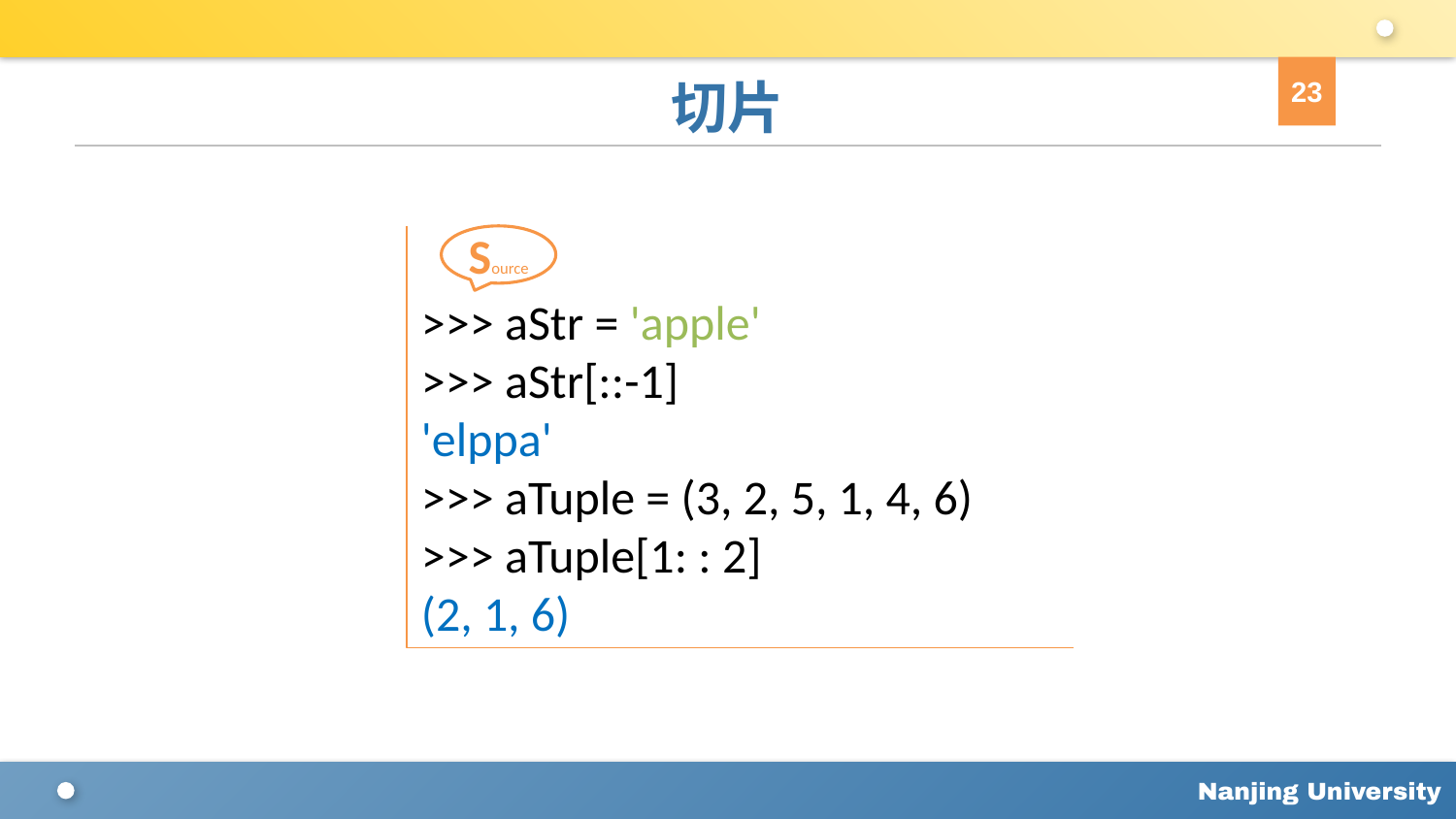

23
# 切片

>>> aStr = 'apple'
>>> aStr[::-1]
'elppa'
>>> aTuple = (3, 2, 5, 1, 4, 6)
>>> aTuple[1: : 2]
(2, 1, 6)
Source